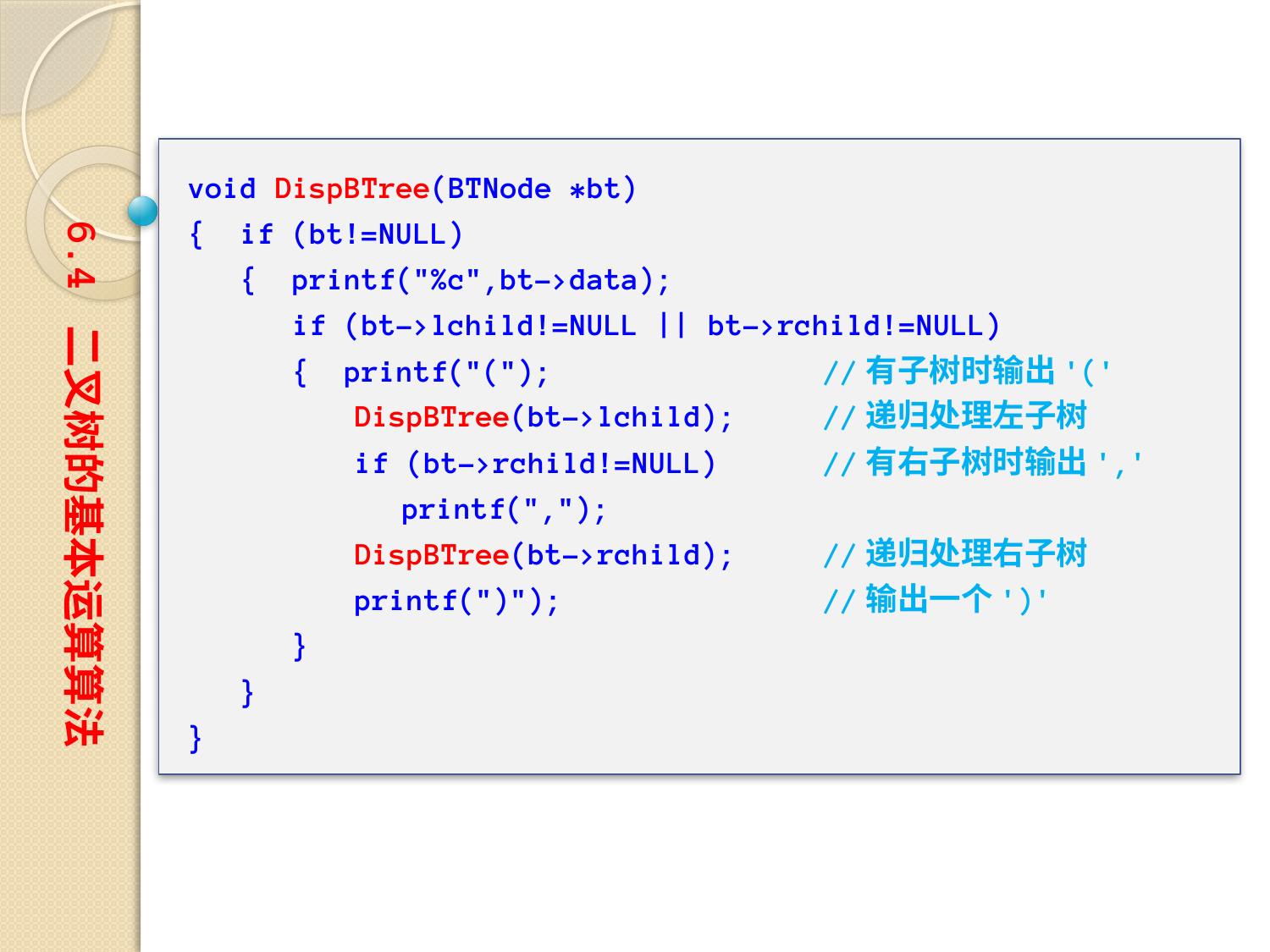

void DispBTree(BTNode *bt)
{  if (bt!=NULL)
   {  printf("%c",bt->data);
      if (bt->lchild!=NULL || bt->rchild!=NULL)
      {  printf("(");			//有子树时输出'('
	　DispBTree(bt->lchild);	//递归处理左子树
	　if (bt->rchild!=NULL)	//有右子树时输出','
	     printf(",");
	　DispBTree(bt->rchild);	//递归处理右子树
	　printf(")");			//输出一个')'
      }
   }
}
6.4 二叉树的基本运算算法